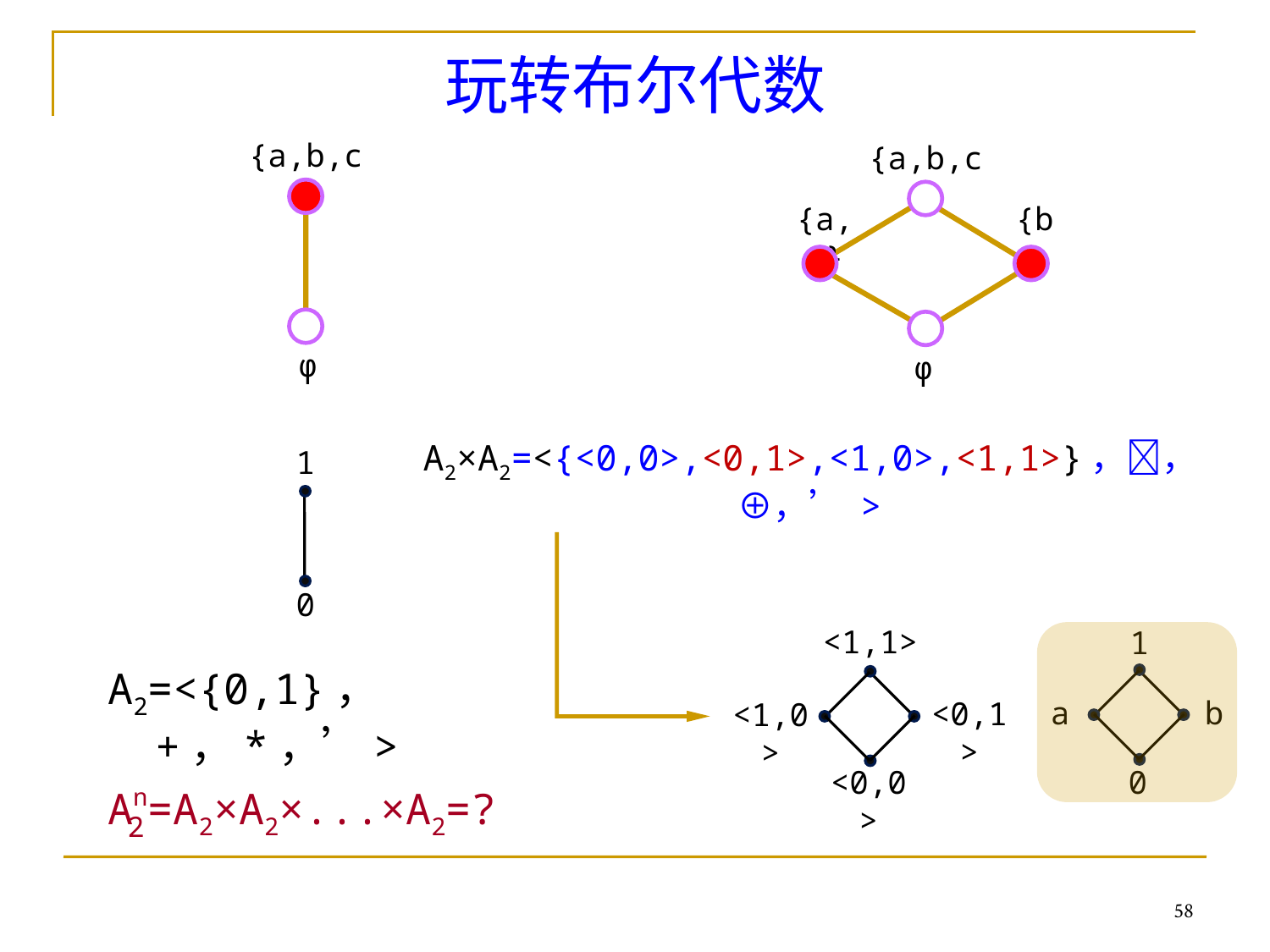

# 玩转布尔代数
{a,b,c}

φ
{a,b,c}

{a,c}
{b}

φ
1

0
A2×A2=<{<0,0>,<0,1>,<1,0>,<1,1>}，⊗，⊕，’ >

<1,1>

<0,1>
<1,0>

<0,0>
1

b
a

0

A2=<{0,1}，+，*，’>
An=A2×A2×...×A2=?
2
58